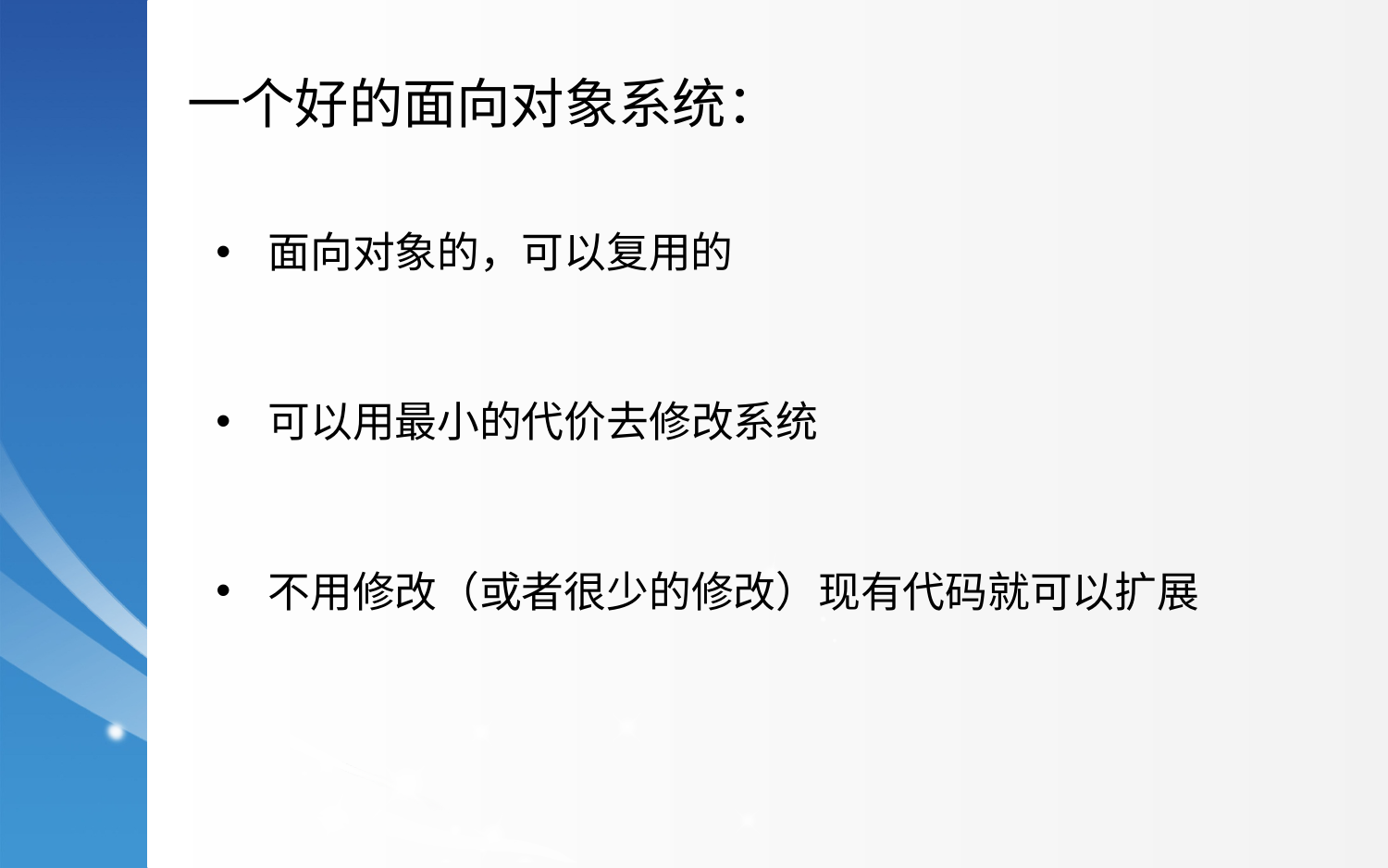

一个好的面向对象系统：

面向对象的，可以复用的

可以用最小的代价去修改系统

不用修改（或者很少的修改）现有代码就可以扩展